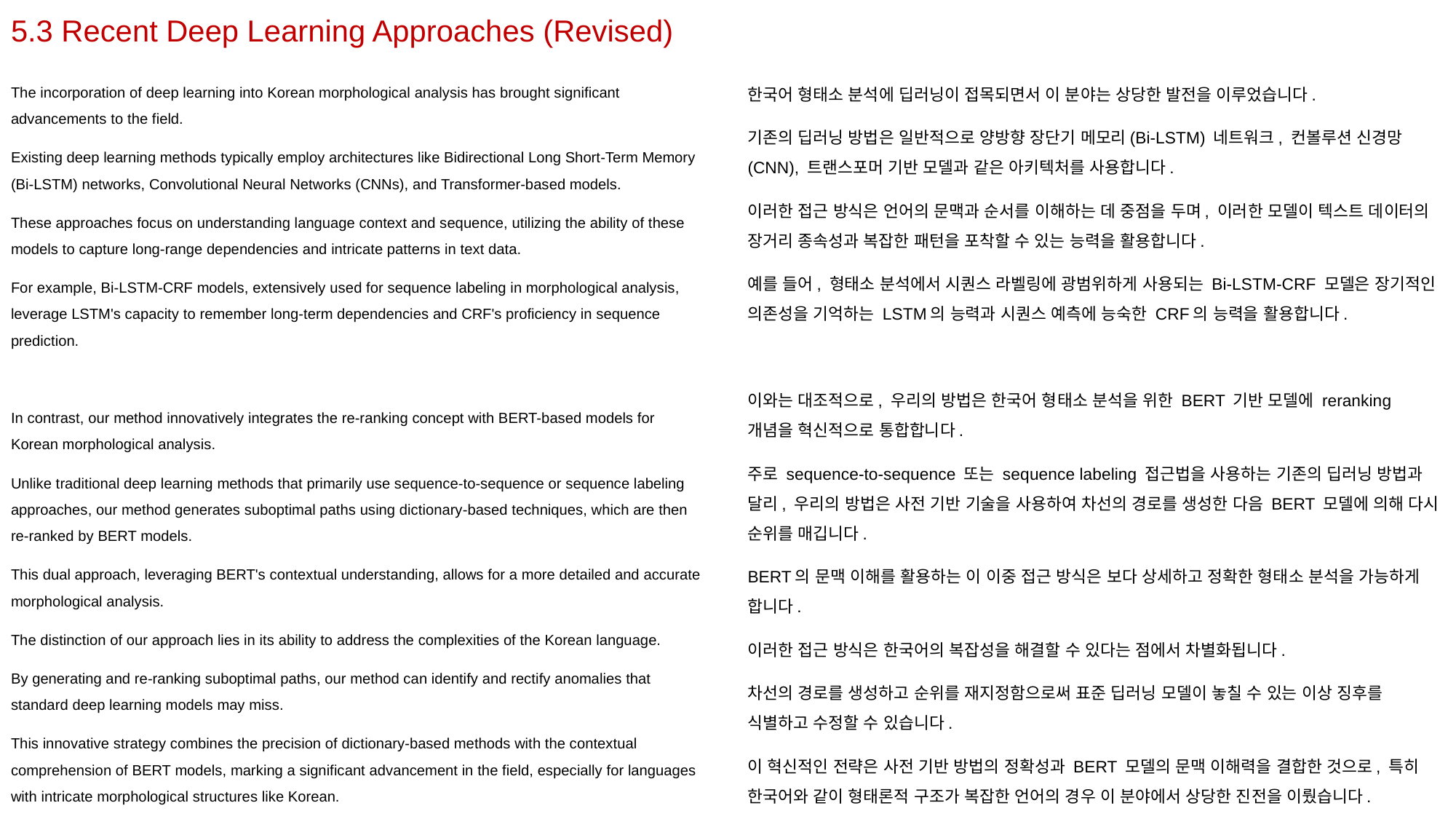

# 5.3 Recent Deep Learning Approaches (Revised)
The incorporation of deep learning into Korean morphological analysis has brought significant advancements to the field.
Existing deep learning methods typically employ architectures like Bidirectional Long Short-Term Memory (Bi-LSTM) networks, Convolutional Neural Networks (CNNs), and Transformer-based models.
These approaches focus on understanding language context and sequence, utilizing the ability of these models to capture long-range dependencies and intricate patterns in text data.
For example, Bi-LSTM-CRF models, extensively used for sequence labeling in morphological analysis, leverage LSTM's capacity to remember long-term dependencies and CRF's proficiency in sequence prediction.

In contrast, our method innovatively integrates the re-ranking concept with BERT-based models for Korean morphological analysis.
Unlike traditional deep learning methods that primarily use sequence-to-sequence or sequence labeling approaches, our method generates suboptimal paths using dictionary-based techniques, which are then re-ranked by BERT models.
This dual approach, leveraging BERT's contextual understanding, allows for a more detailed and accurate morphological analysis.
The distinction of our approach lies in its ability to address the complexities of the Korean language.
By generating and re-ranking suboptimal paths, our method can identify and rectify anomalies that standard deep learning models may miss.
This innovative strategy combines the precision of dictionary-based methods with the contextual comprehension of BERT models, marking a significant advancement in the field, especially for languages with intricate morphological structures like Korean.
한국어 형태소 분석에 딥러닝이 접목되면서 이 분야는 상당한 발전을 이루었습니다.
기존의 딥러닝 방법은 일반적으로 양방향 장단기 메모리(Bi-LSTM) 네트워크, 컨볼루션 신경망(CNN), 트랜스포머 기반 모델과 같은 아키텍처를 사용합니다.
이러한 접근 방식은 언어의 문맥과 순서를 이해하는 데 중점을 두며, 이러한 모델이 텍스트 데이터의 장거리 종속성과 복잡한 패턴을 포착할 수 있는 능력을 활용합니다.
예를 들어, 형태소 분석에서 시퀀스 라벨링에 광범위하게 사용되는 Bi-LSTM-CRF 모델은 장기적인 의존성을 기억하는 LSTM의 능력과 시퀀스 예측에 능숙한 CRF의 능력을 활용합니다.

이와는 대조적으로, 우리의 방법은 한국어 형태소 분석을 위한 BERT 기반 모델에 reranking 개념을 혁신적으로 통합합니다.
주로 sequence-to-sequence 또는 sequence labeling 접근법을 사용하는 기존의 딥러닝 방법과 달리, 우리의 방법은 사전 기반 기술을 사용하여 차선의 경로를 생성한 다음 BERT 모델에 의해 다시 순위를 매깁니다.
BERT의 문맥 이해를 활용하는 이 이중 접근 방식은 보다 상세하고 정확한 형태소 분석을 가능하게 합니다.
이러한 접근 방식은 한국어의 복잡성을 해결할 수 있다는 점에서 차별화됩니다.
차선의 경로를 생성하고 순위를 재지정함으로써 표준 딥러닝 모델이 놓칠 수 있는 이상 징후를 식별하고 수정할 수 있습니다.
이 혁신적인 전략은 사전 기반 방법의 정확성과 BERT 모델의 문맥 이해력을 결합한 것으로, 특히 한국어와 같이 형태론적 구조가 복잡한 언어의 경우 이 분야에서 상당한 진전을 이뤘습니다.